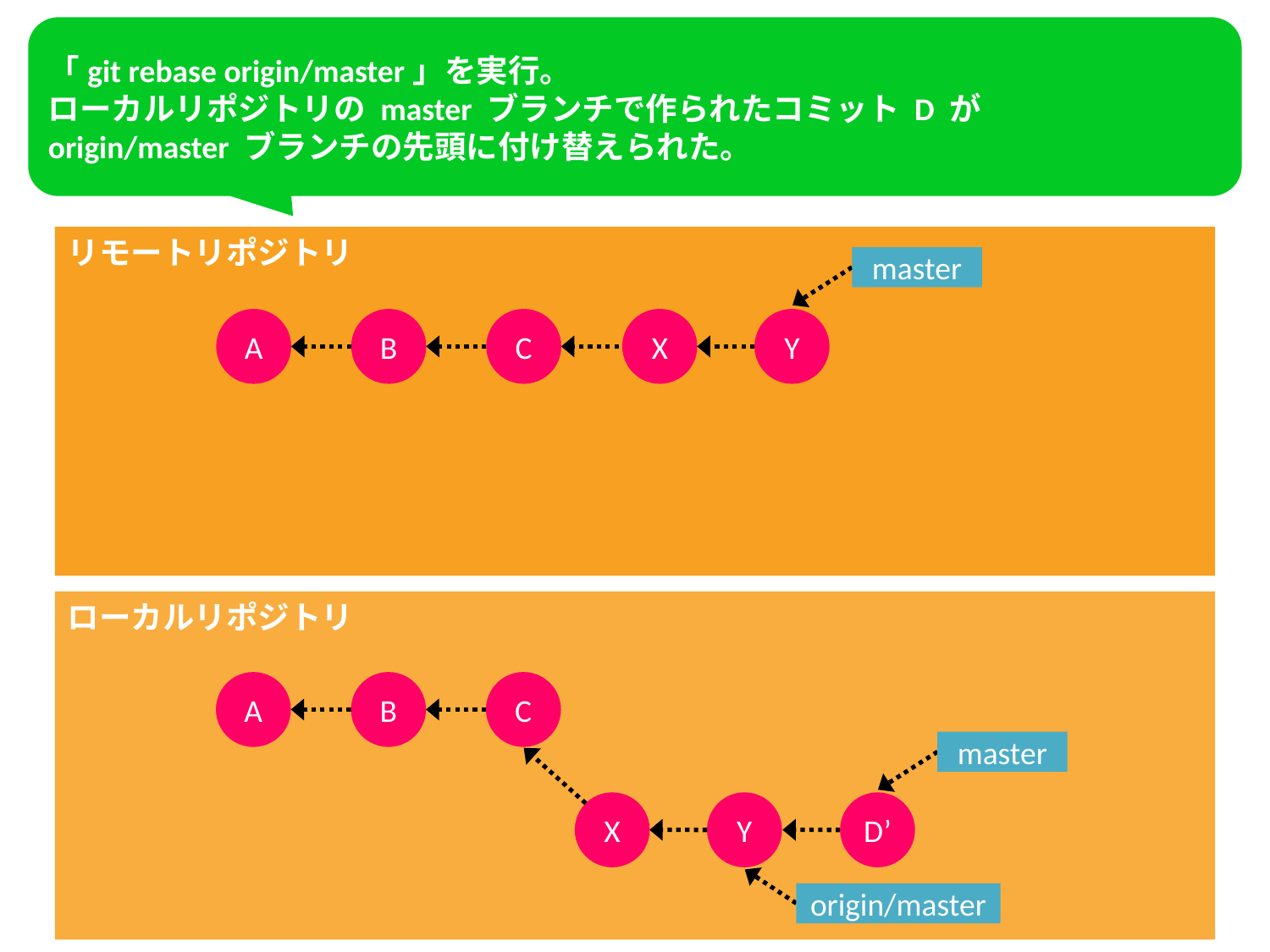

「git rebase origin/master」を実行。
ローカルリポジトリの master ブランチで作られたコミット D が
origin/master ブランチの先頭に付け替えられた。

リモートリポジトリ
master
A
B
C
X
Y
ローカルリポジトリ
A
B
C
master
X
Y
D’
origin/master